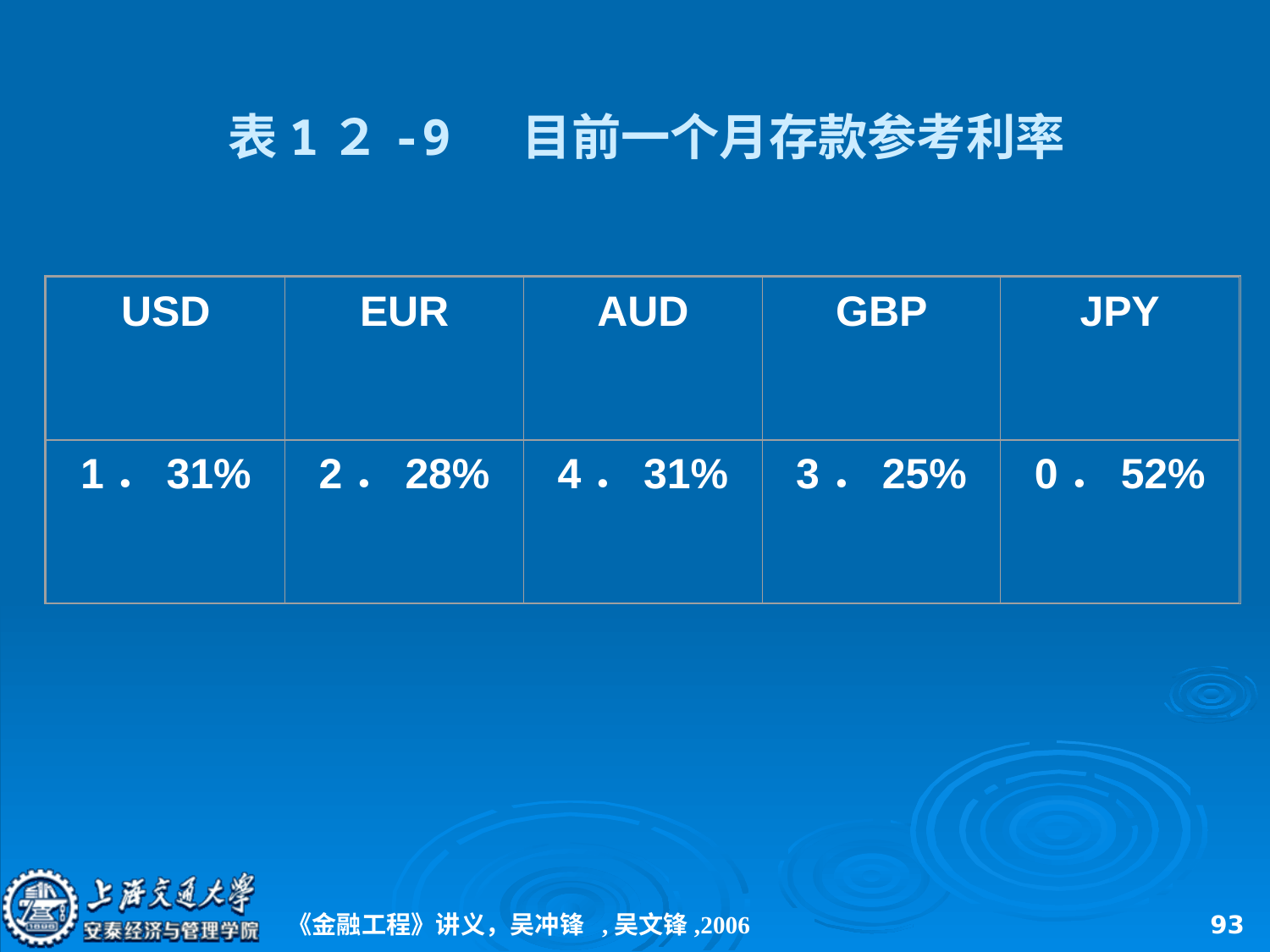

# 表1２-9  目前一个月存款参考利率

USD

EUR

AUD

GBP

JPY

1．31%

2．28%

4．31%

3．25%

0．52%